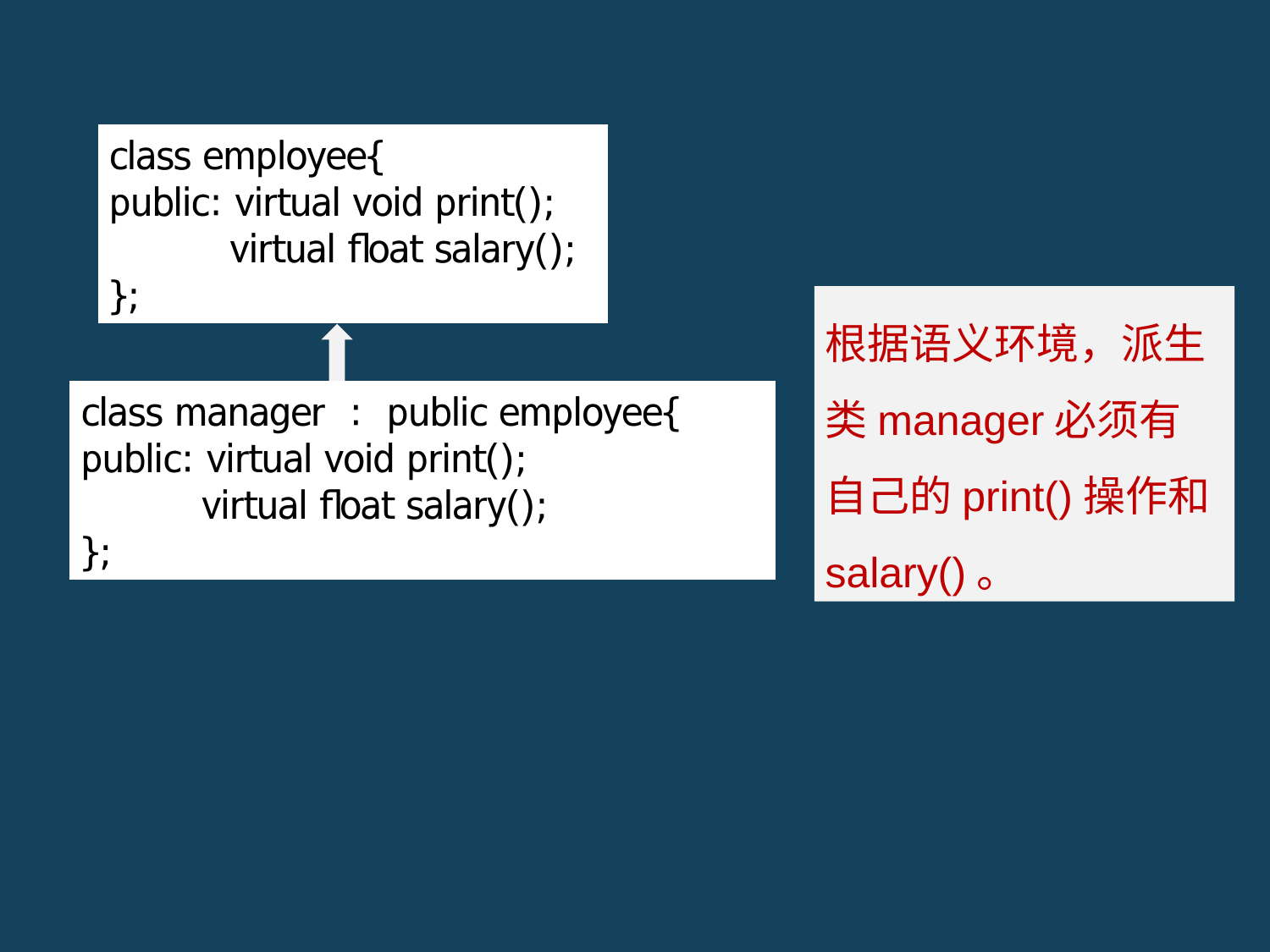

class employee{
public: virtual void print();
          virtual float salary();
};
根据语义环境，派生类manager必须有自己的print()操作和salary()。

class manager  :  public employee{
public: virtual void print();
          virtual float salary();
};